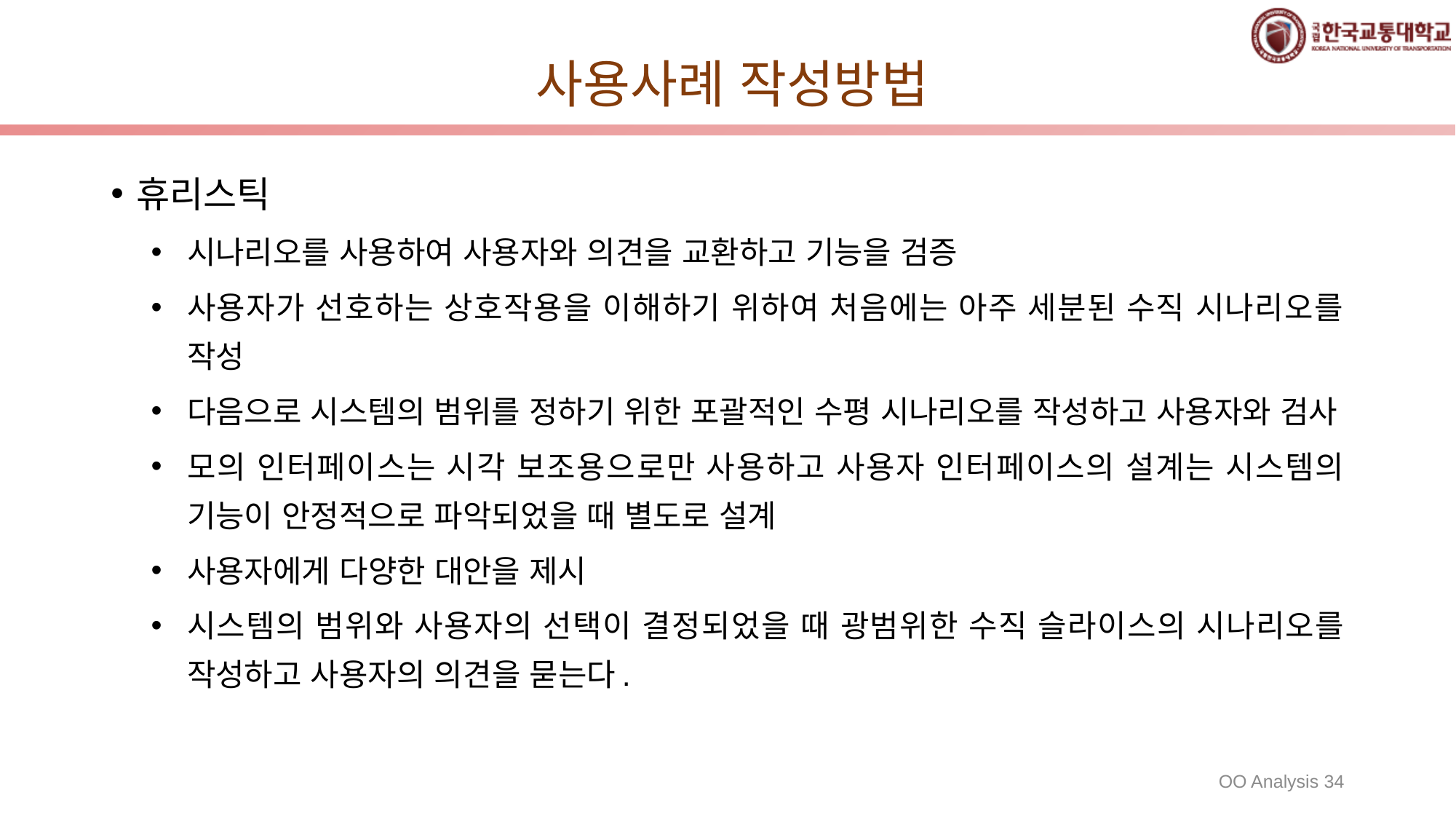

# 사용사례 작성방법
휴리스틱
시나리오를 사용하여 사용자와 의견을 교환하고 기능을 검증
사용자가 선호하는 상호작용을 이해하기 위하여 처음에는 아주 세분된 수직 시나리오를 작성
다음으로 시스템의 범위를 정하기 위한 포괄적인 수평 시나리오를 작성하고 사용자와 검사
모의 인터페이스는 시각 보조용으로만 사용하고 사용자 인터페이스의 설계는 시스템의 기능이 안정적으로 파악되었을 때 별도로 설계
사용자에게 다양한 대안을 제시
시스템의 범위와 사용자의 선택이 결정되었을 때 광범위한 수직 슬라이스의 시나리오를 작성하고 사용자의 의견을 묻는다.
OO Analysis 34